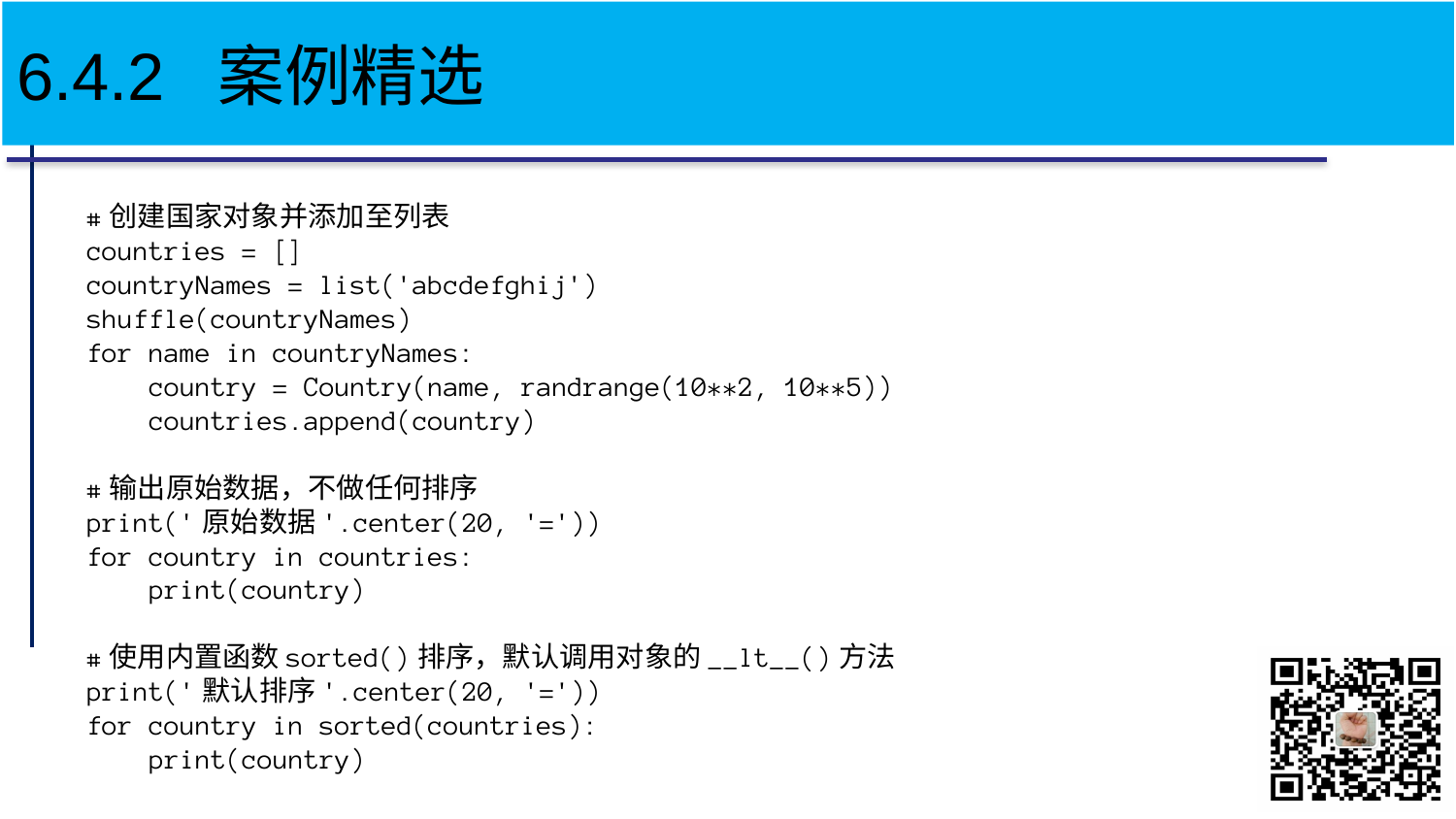

# 6.4.2  案例精选
#创建国家对象并添加至列表
countries = []
countryNames = list('abcdefghij')
shuffle(countryNames)
for name in countryNames:
    country = Country(name, randrange(10**2, 10**5))
    countries.append(country)

#输出原始数据，不做任何排序
print('原始数据'.center(20, '='))
for country in countries:
    print(country)

#使用内置函数sorted()排序，默认调用对象的__lt__()方法
print('默认排序'.center(20, '='))
for country in sorted(countries):
    print(country)
54